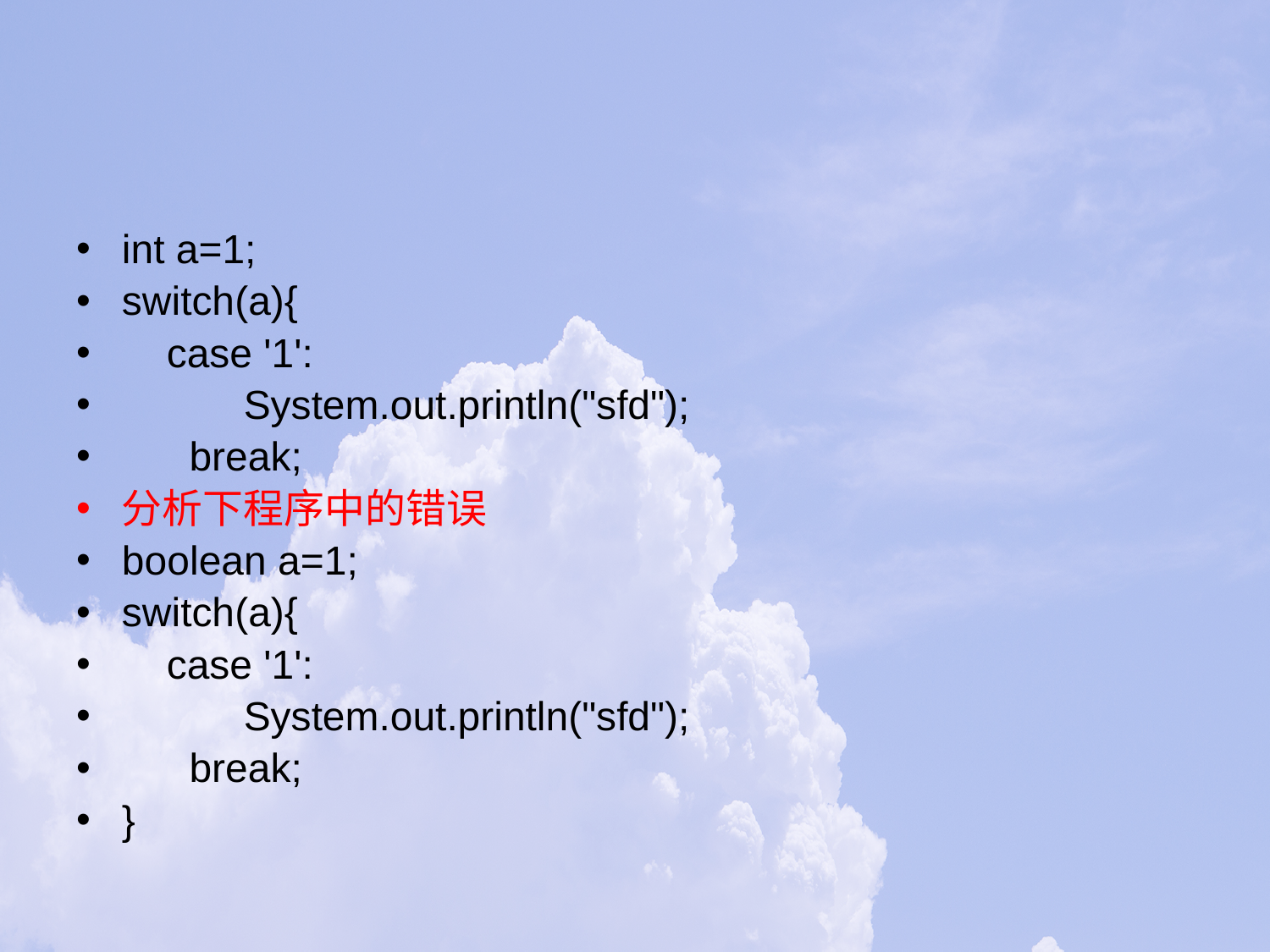

int a=1;
switch(a){
    case '1':
      	System.out.println("sfd");
      break;
分析下程序中的错误
boolean a=1;
switch(a){
    case '1':
      	System.out.println("sfd");
      break;
}